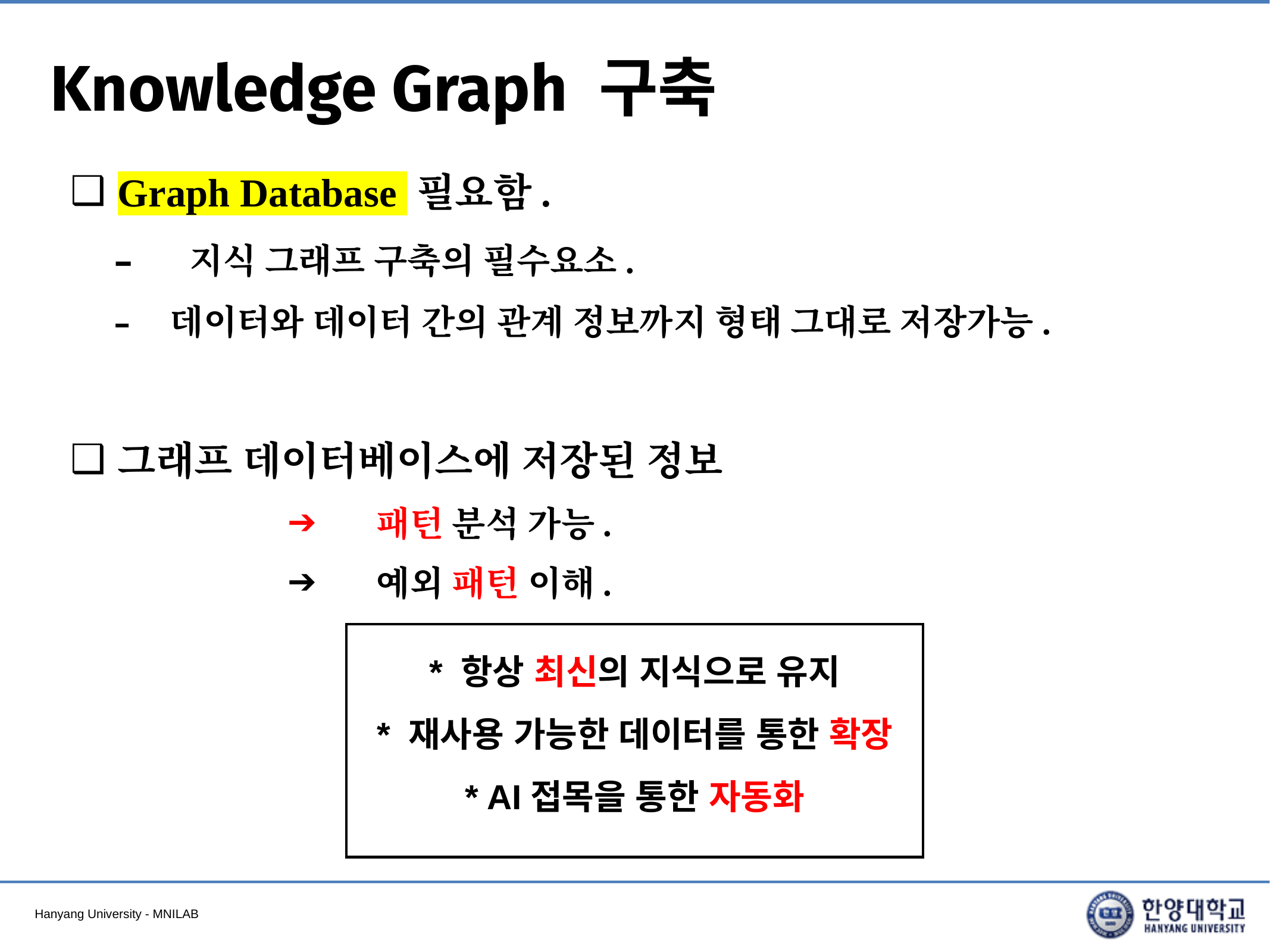

# Knowledge Graph 구축
Graph Database 필요함.
 지식 그래프 구축의 필수요소.
데이터와 데이터 간의 관계 정보까지 형태 그대로 저장가능.

그래프 데이터베이스에 저장된 정보
패턴 분석 가능.
예외 패턴 이해.

* 항상 최신의 지식으로 유지
* 재사용 가능한 데이터를 통한 확장
* AI접목을 통한 자동화